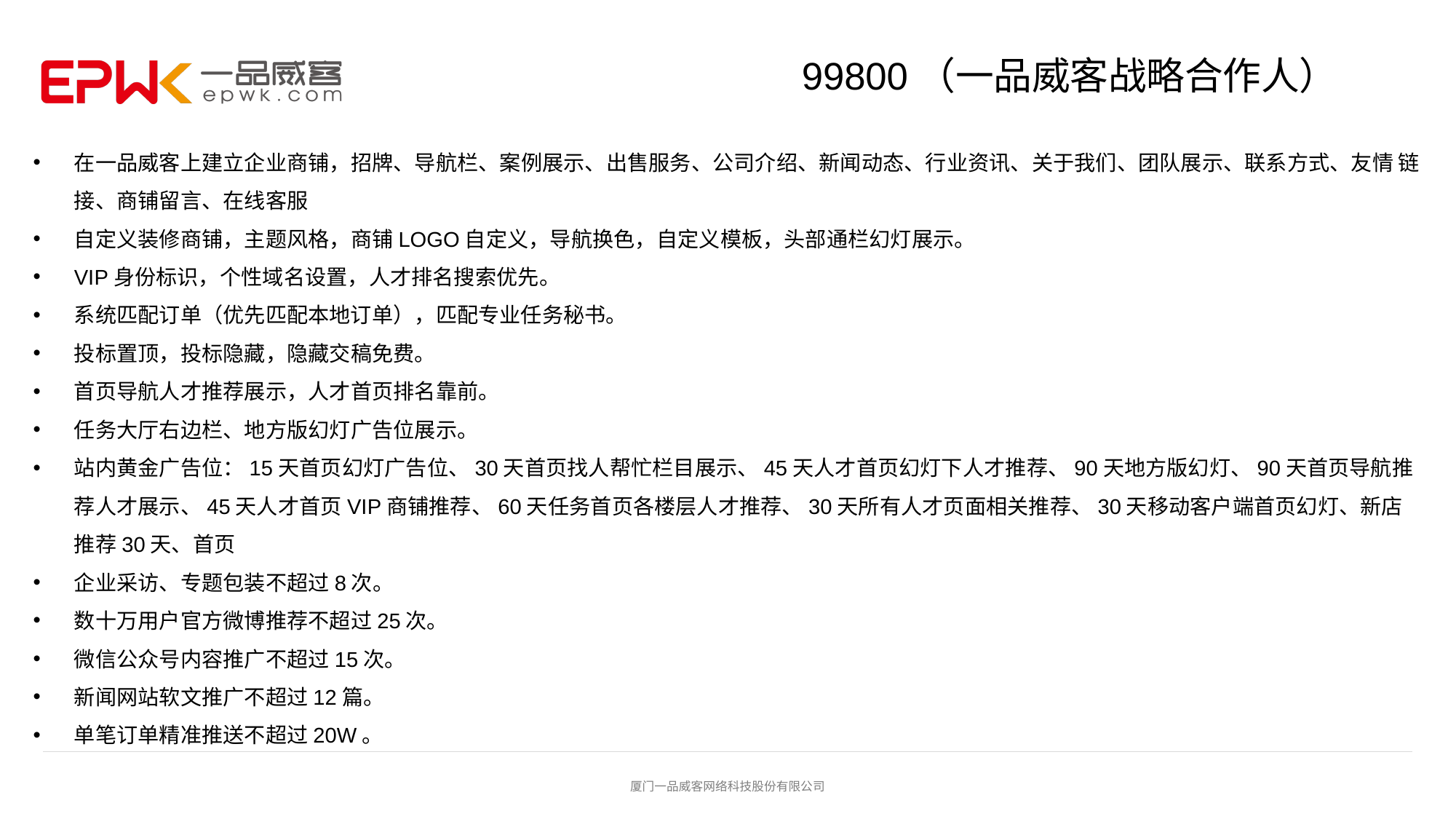

# 99800（一品威客战略合作人）
在一品威客上建立企业商铺，招牌、导航栏、案例展示、出售服务、公司介绍、新闻动态、行业资讯、关于我们、团队展示、联系方式、友情 链接、商铺留言、在线客服
自定义装修商铺，主题风格，商铺LOGO自定义，导航换色，自定义模板，头部通栏幻灯展示。
VIP身份标识，个性域名设置，人才排名搜索优先。
系统匹配订单（优先匹配本地订单），匹配专业任务秘书。
投标置顶，投标隐藏，隐藏交稿免费。
首页导航人才推荐展示，人才首页排名靠前。
任务大厅右边栏、地方版幻灯广告位展示。
站内黄金广告位：15天首页幻灯广告位、30天首页找人帮忙栏目展示、45天人才首页幻灯下人才推荐、90天地方版幻灯、90天首页导航推荐人才展示、45天人才首页VIP商铺推荐、60天任务首页各楼层人才推荐、30天所有人才页面相关推荐、30天移动客户端首页幻灯、新店推荐30天、首页
企业采访、专题包装不超过8次。
数十万用户官方微博推荐不超过25次。
微信公众号内容推广不超过15次。
新闻网站软文推广不超过12篇。
单笔订单精准推送不超过20W。

18